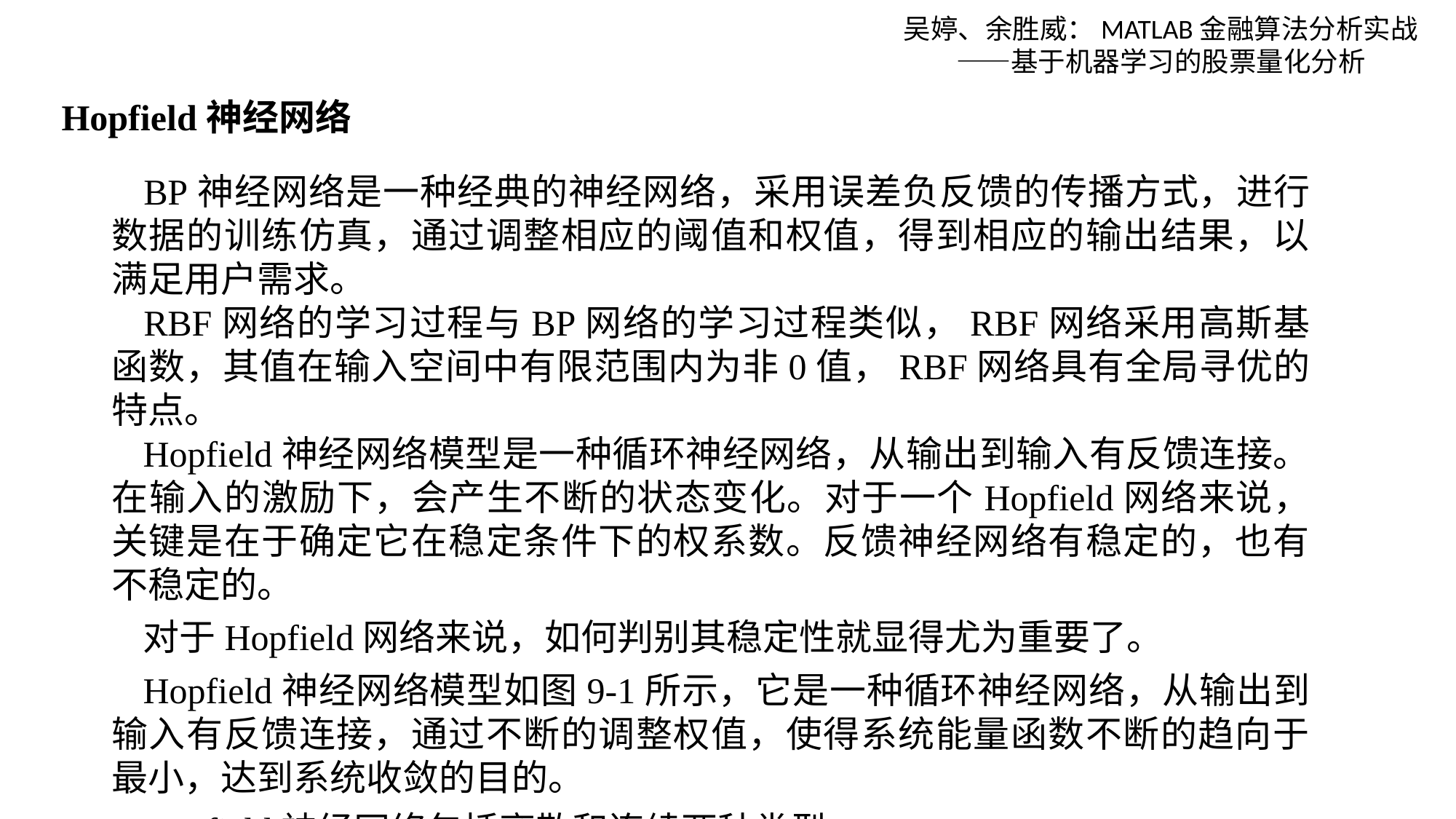

吴婷、余胜威：MATLAB金融算法分析实战——基于机器学习的股票量化分析
Hopfield神经网络
BP神经网络是一种经典的神经网络，采用误差负反馈的传播方式，进行数据的训练仿真，通过调整相应的阈值和权值，得到相应的输出结果，以满足用户需求。
RBF网络的学习过程与BP网络的学习过程类似，RBF网络采用高斯基函数，其值在输入空间中有限范围内为非0值，RBF网络具有全局寻优的特点。
Hopfield神经网络模型是一种循环神经网络，从输出到输入有反馈连接。在输入的激励下，会产生不断的状态变化。对于一个Hopfield网络来说，关键是在于确定它在稳定条件下的权系数。反馈神经网络有稳定的，也有不稳定的。
对于Hopfield网络来说，如何判别其稳定性就显得尤为重要了。
Hopfield神经网络模型如图9-1所示，它是一种循环神经网络，从输出到输入有反馈连接，通过不断的调整权值，使得系统能量函数不断的趋向于最小，达到系统收敛的目的。
Hopfield神经网络包括离散和连续两种类型。